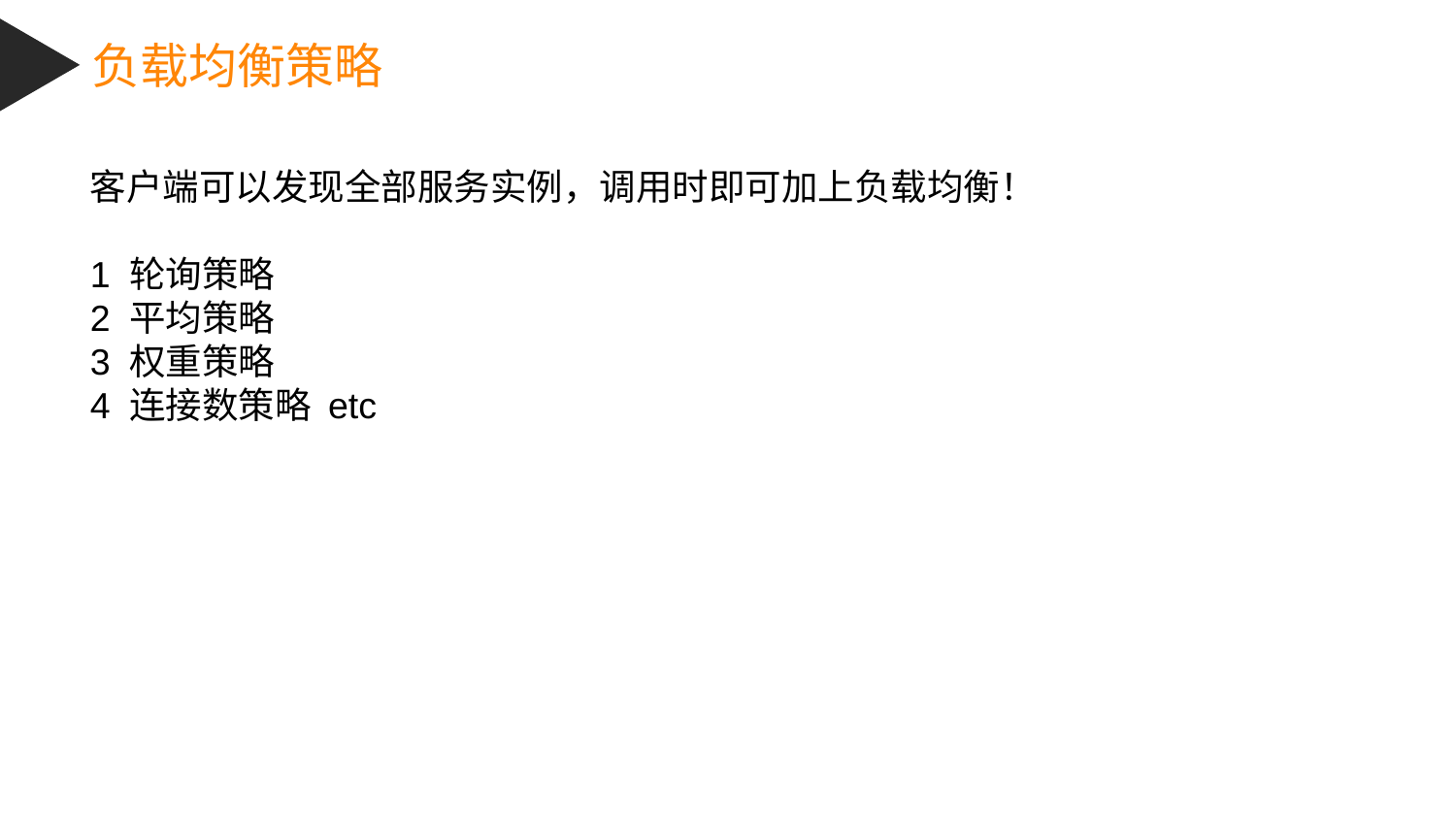

负载均衡策略
客户端可以发现全部服务实例，调用时即可加上负载均衡！

1 轮询策略
2 平均策略
3 权重策略
4 连接数策略 etc